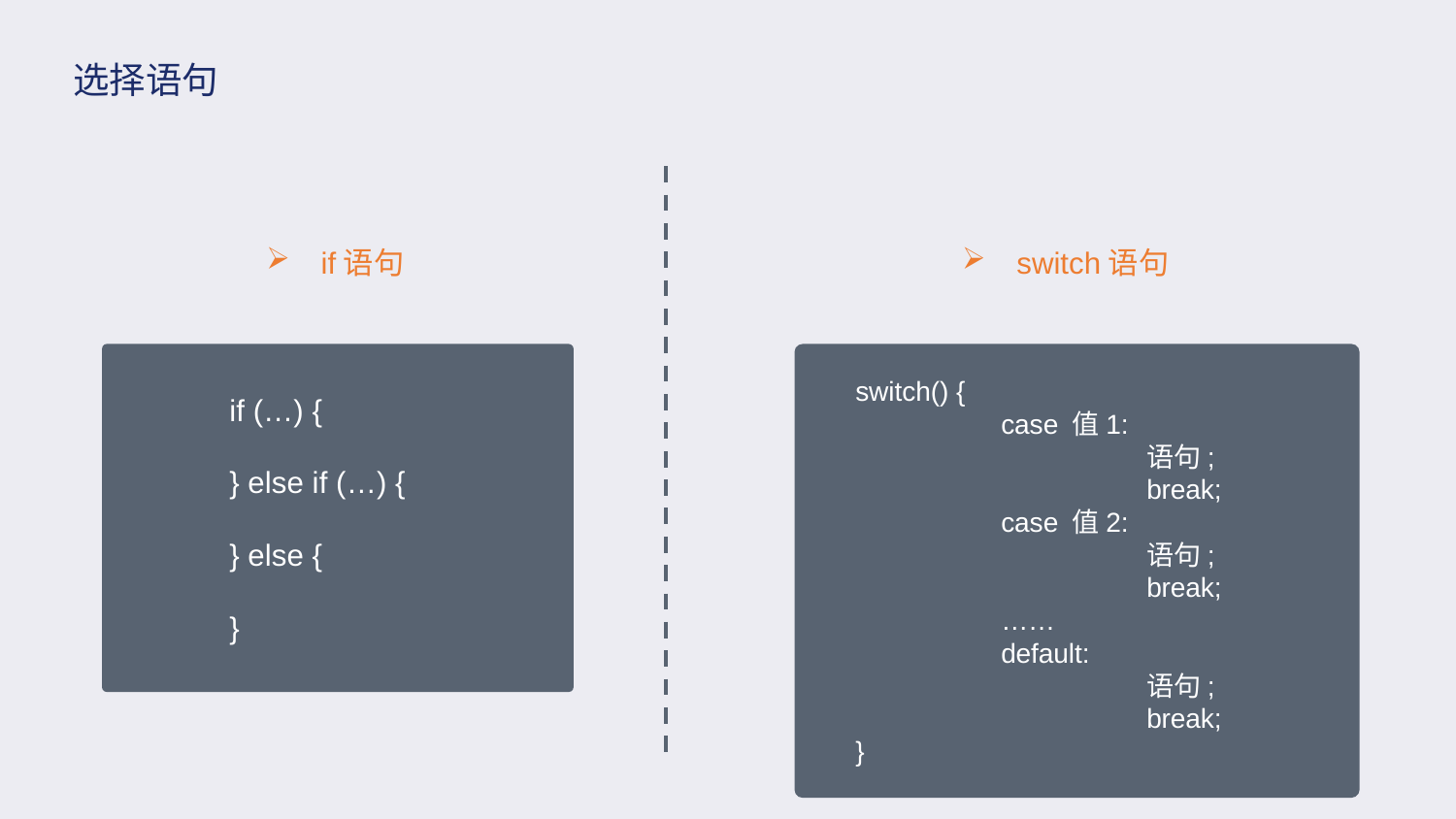

选择语句
if语句
switch语句

switch() {
	case 值1:
		语句;
		break;
	case 值2:
		语句;
		break;
	……
	default:
		语句;
		break;
}
if (…) {

} else if (…) {

} else {

}